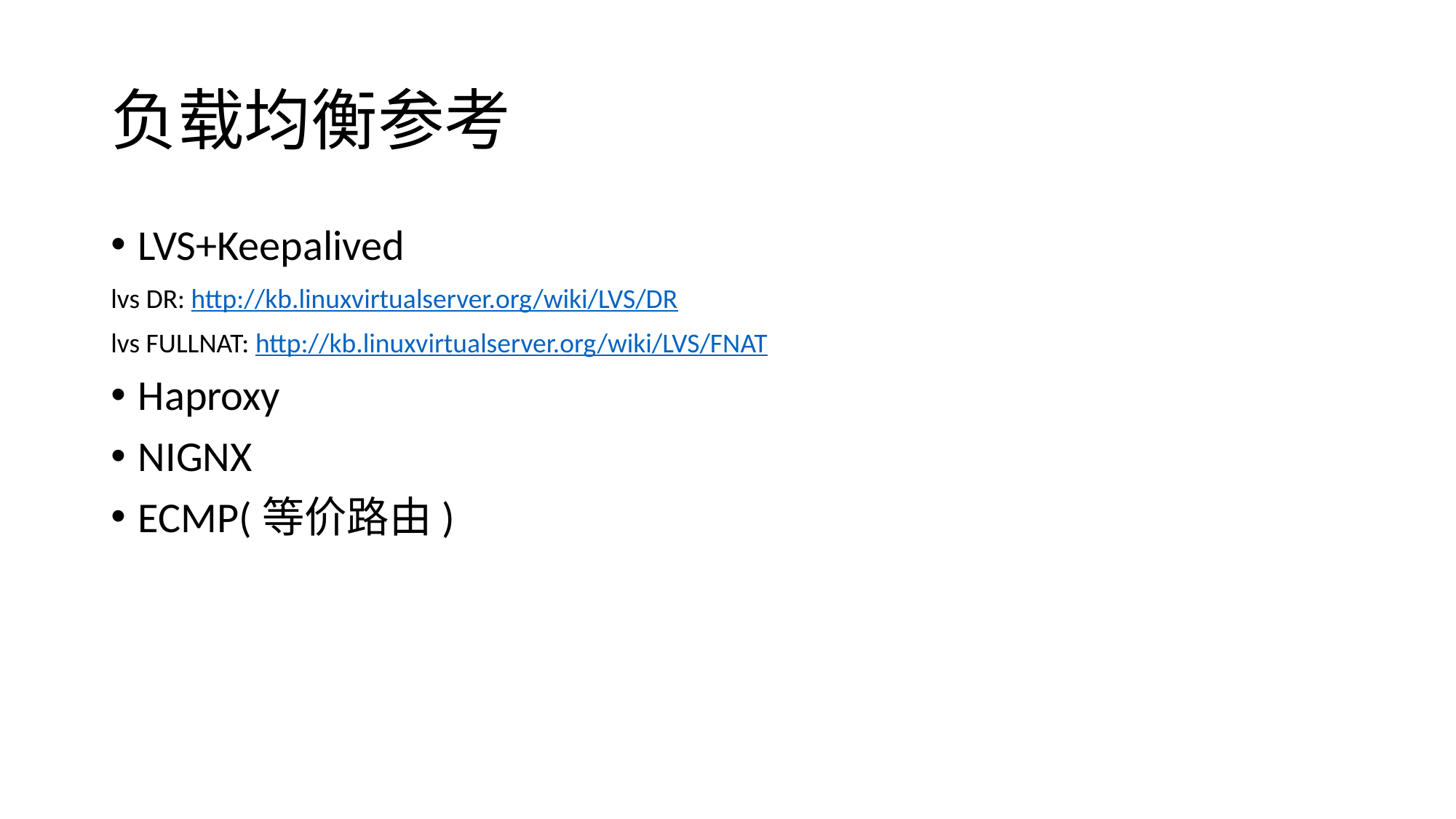

# 负载均衡参考
LVS+Keepalived
lvs DR: http://kb.linuxvirtualserver.org/wiki/LVS/DR
lvs FULLNAT: http://kb.linuxvirtualserver.org/wiki/LVS/FNAT
Haproxy
NIGNX
ECMP(等价路由)